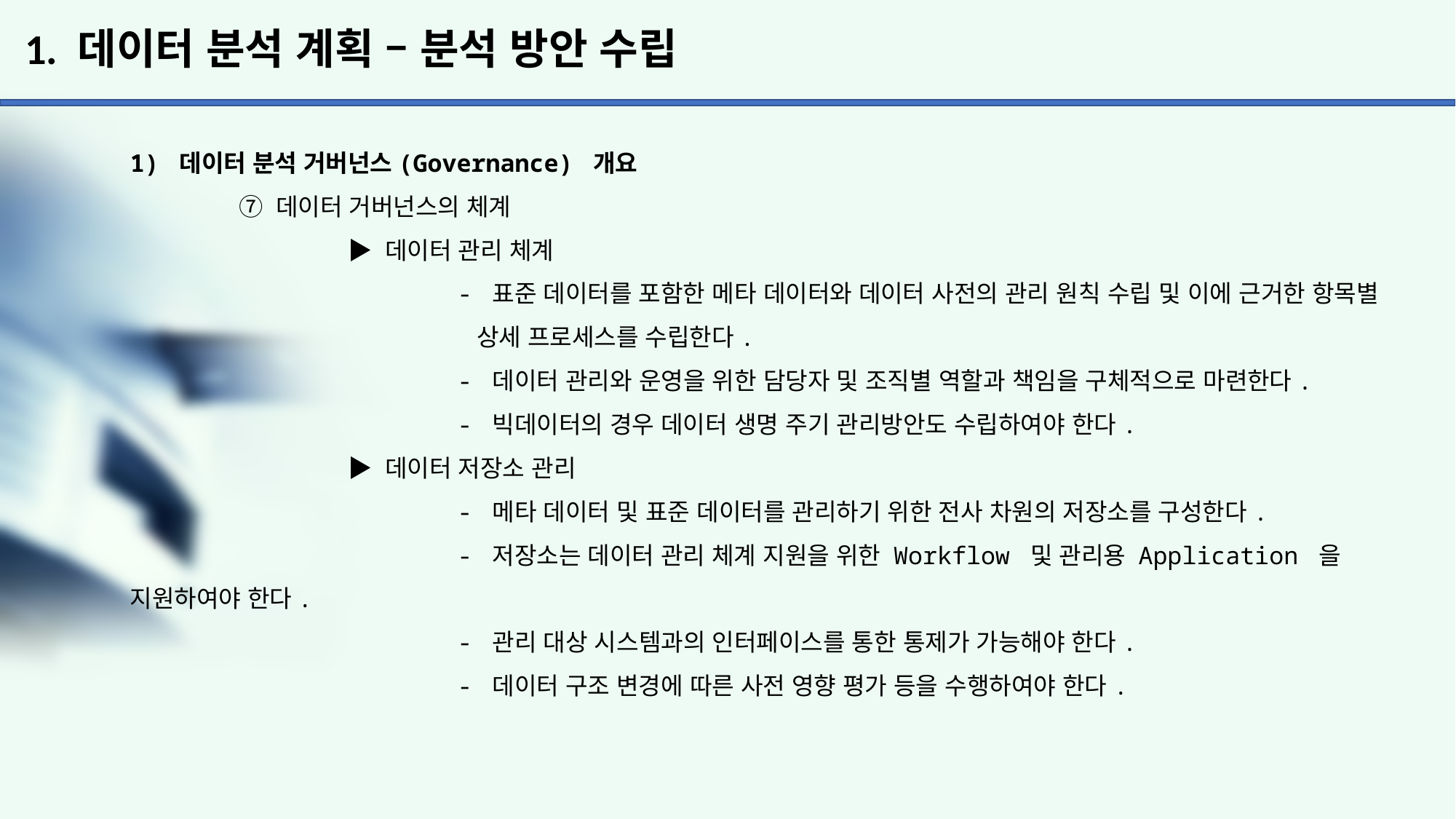

# 1. 데이터 분석 계획 – 분석 방안 수립
1) 데이터 분석 거버넌스(Governance) 개요
	⑦ 데이터 거버넌스의 체계
		▶ 데이터 관리 체계
			- 표준 데이터를 포함한 메타 데이터와 데이터 사전의 관리 원칙 수립 및 이에 근거한 항목별
			  상세 프로세스를 수립한다.
			- 데이터 관리와 운영을 위한 담당자 및 조직별 역할과 책임을 구체적으로 마련한다.
			- 빅데이터의 경우 데이터 생명 주기 관리방안도 수립하여야 한다.
		▶ 데이터 저장소 관리
			- 메타 데이터 및 표준 데이터를 관리하기 위한 전사 차원의 저장소를 구성한다.
			- 저장소는 데이터 관리 체계 지원을 위한 Workflow 및 관리용 Application 을 지원하여야 한다.
			- 관리 대상 시스템과의 인터페이스를 통한 통제가 가능해야 한다.
			- 데이터 구조 변경에 따른 사전 영향 평가 등을 수행하여야 한다.